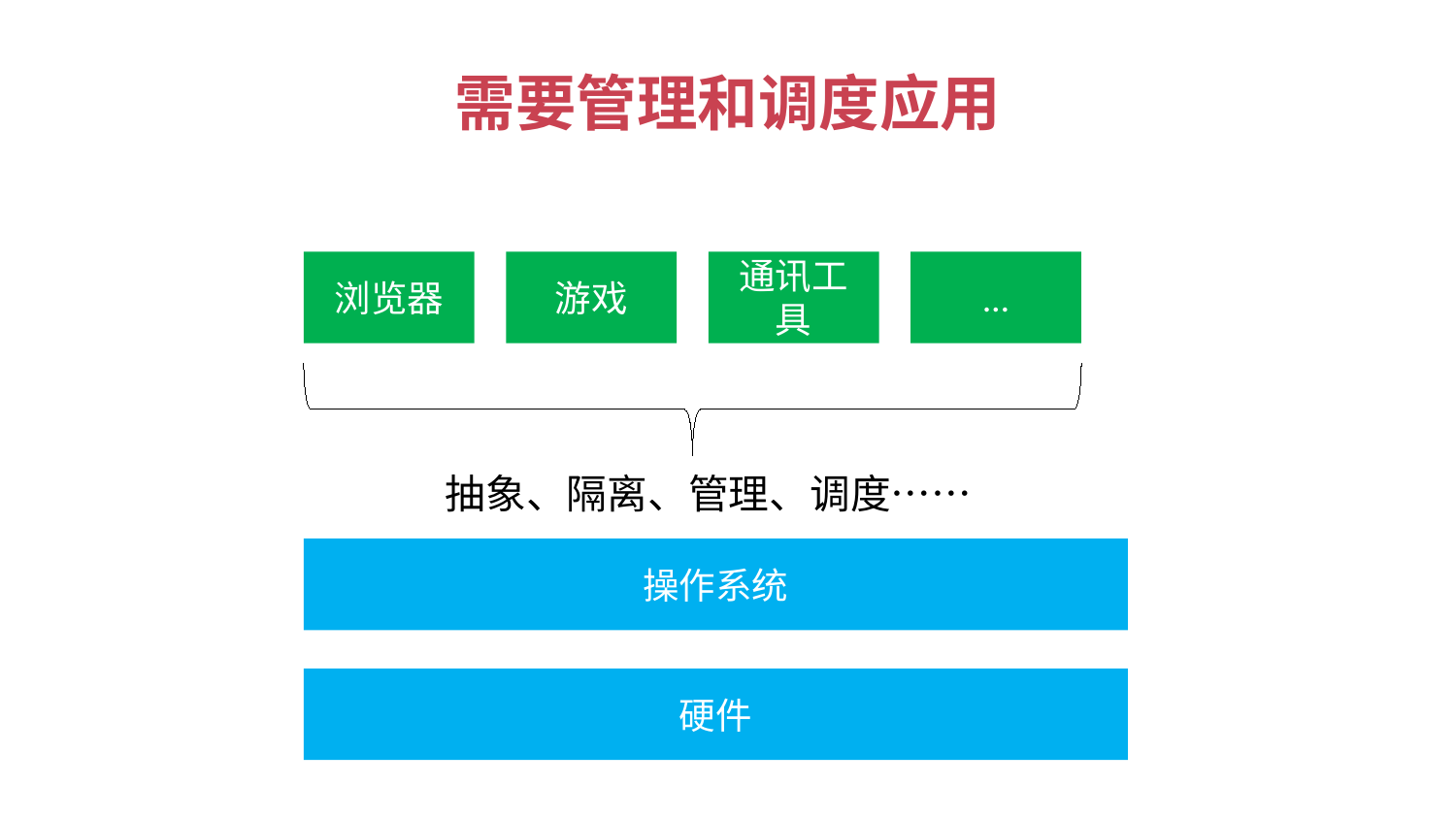

# 需要管理和调度应用
浏览器
游戏
通讯工具
…
抽象、隔离、管理、调度……
操作系统
硬件